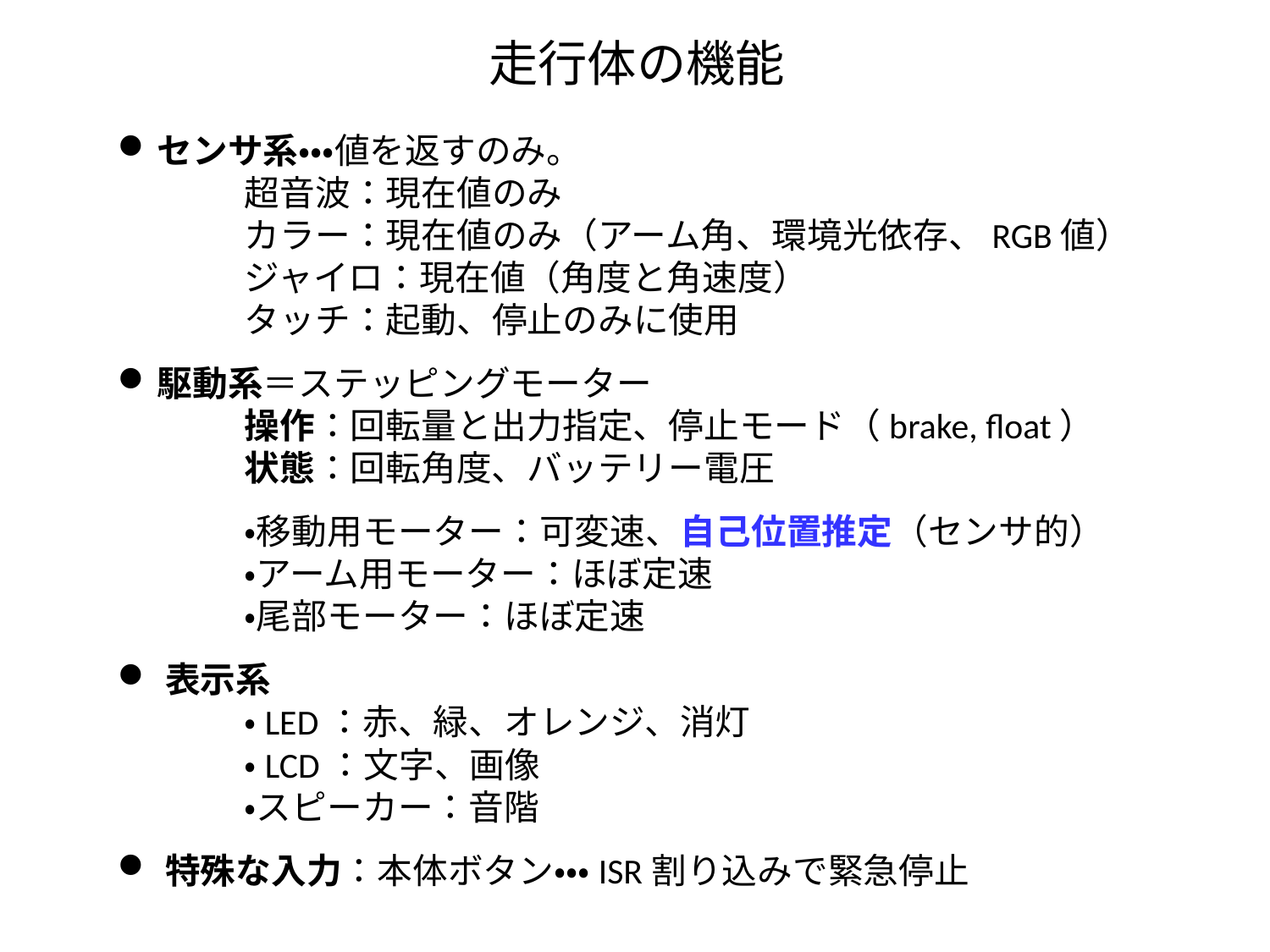

走行体の機能
センサ系・・・値を返すのみ。
超音波：現在値のみ
カラー：現在値のみ（アーム角、環境光依存、RGB値）
ジャイロ：現在値（角度と角速度）
タッチ：起動、停止のみに使用

駆動系＝ステッピングモーター
	操作：回転量と出力指定、停止モード（brake, float）
	状態：回転角度、バッテリー電圧

	・移動用モーター：可変速、自己位置推定（センサ的）
	・アーム用モーター：ほぼ定速
	・尾部モーター：ほぼ定速

表示系
	・LED：赤、緑、オレンジ、消灯
	・LCD：文字、画像
	・スピーカー：音階

特殊な入力：本体ボタン・・・ISR割り込みで緊急停止